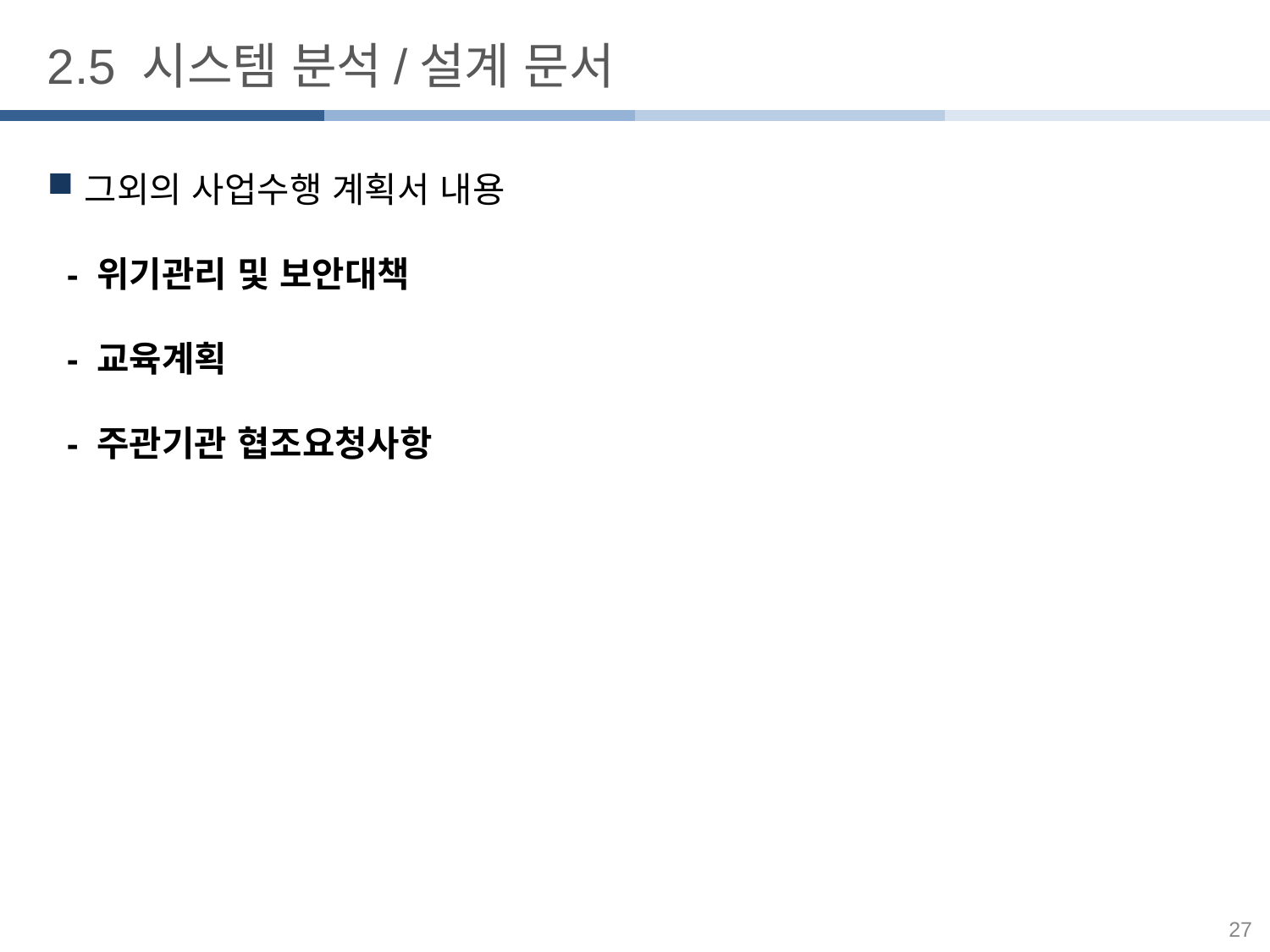

# 2.5 시스템 분석/설계 문서
그외의 사업수행 계획서 내용
  - 위기관리 및 보안대책
  - 교육계획
  - 주관기관 협조요청사항

27